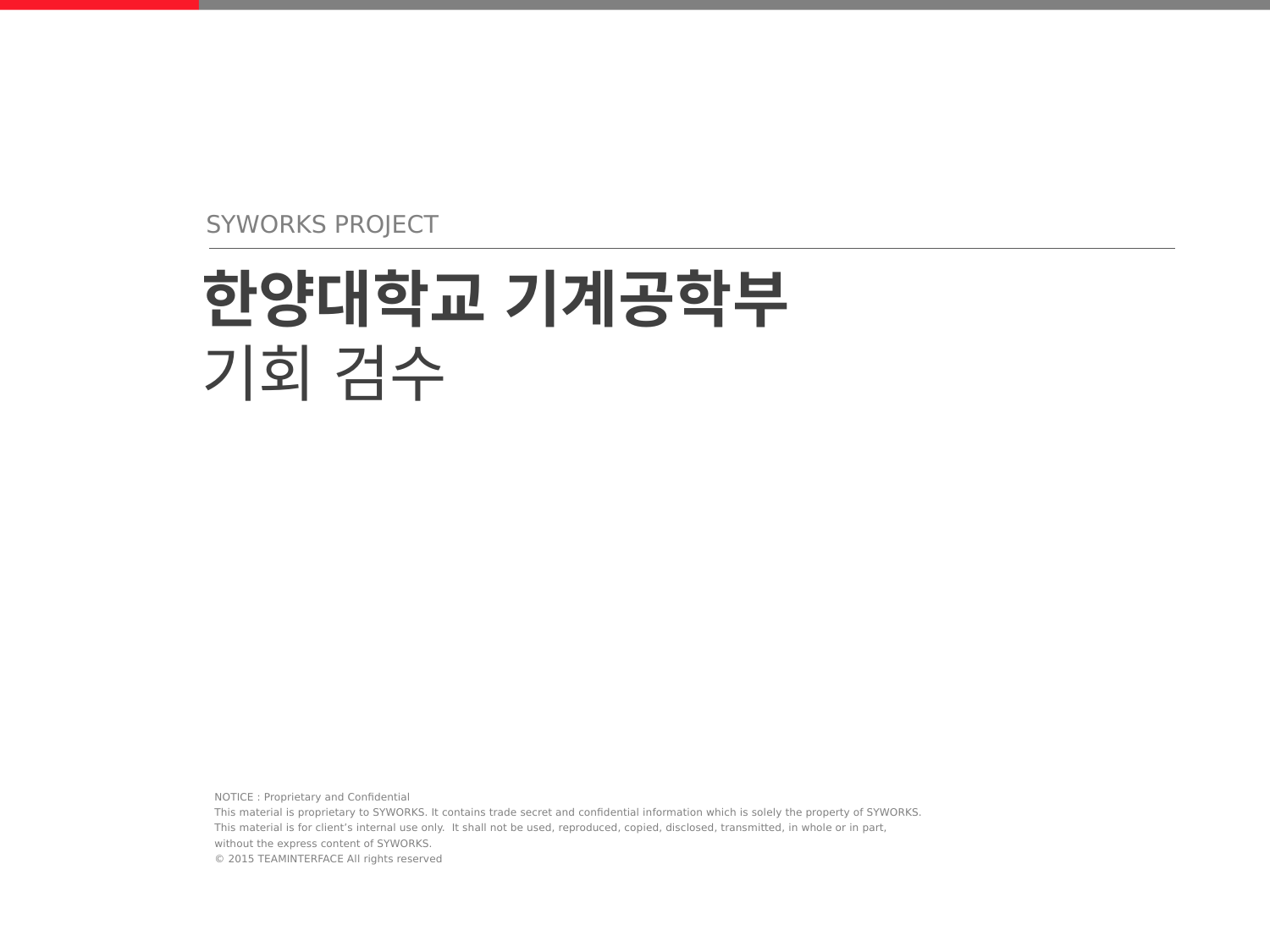

SYWORKS PROJECT
한양대학교 기계공학부
기회 검수
NOTICE : Proprietary and Confidential
This material is proprietary to SYWORKS. It contains trade secret and confidential information which is solely the property of SYWORKS.
This material is for client’s internal use only.  It shall not be used, reproduced, copied, disclosed, transmitted, in whole or in part,
without the express content of SYWORKS.
© 2015 TEAMINTERFACE All rights reserved